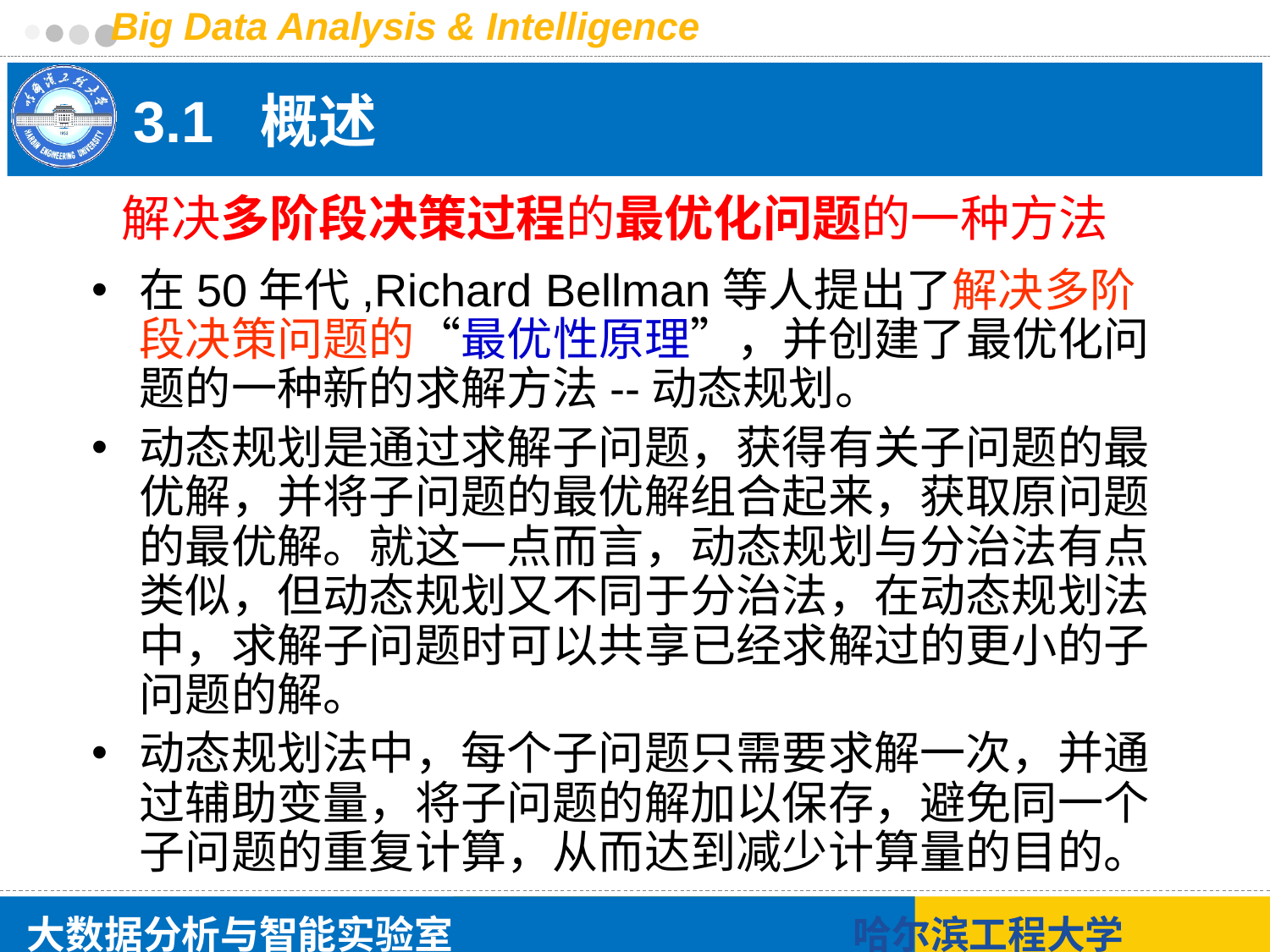

4
# 3.1  概述
解决多阶段决策过程的最优化问题的一种方法
在50年代,Richard Bellman等人提出了解决多阶段决策问题的“最优性原理”，并创建了最优化问题的一种新的求解方法--动态规划。
动态规划是通过求解子问题，获得有关子问题的最优解，并将子问题的最优解组合起来，获取原问题的最优解。就这一点而言，动态规划与分治法有点类似，但动态规划又不同于分治法，在动态规划法中，求解子问题时可以共享已经求解过的更小的子问题的解。
动态规划法中，每个子问题只需要求解一次，并通过辅助变量，将子问题的解加以保存，避免同一个子问题的重复计算，从而达到减少计算量的目的。